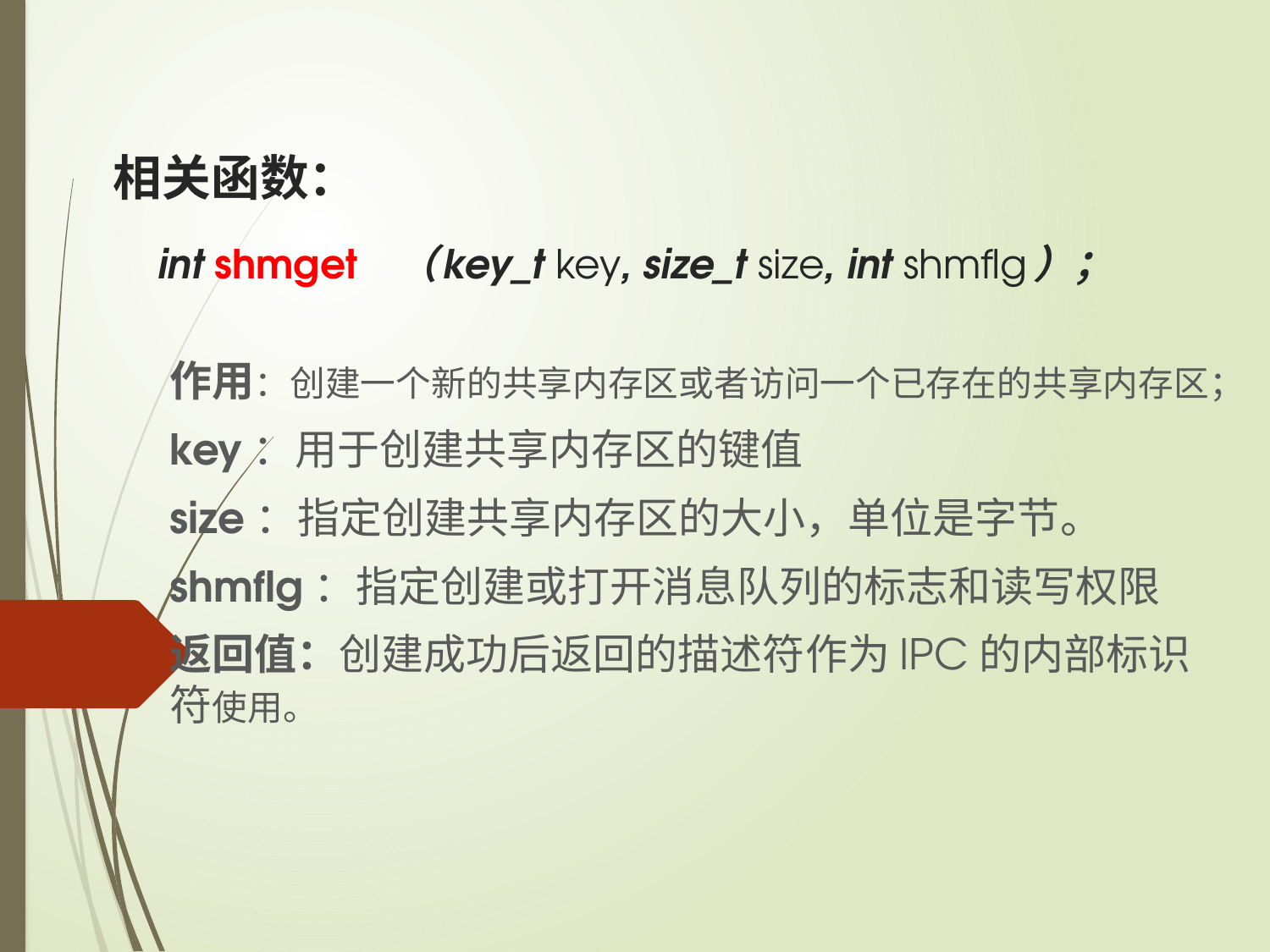

# 相关函数： int shmget   （key_t key, size_t size, int shmflg）；
作用：创建一个新的共享内存区或者访问一个已存在的共享内存区；
key：用于创建共享内存区的键值
size：指定创建共享内存区的大小，单位是字节。
shmflg：指定创建或打开消息队列的标志和读写权限
返回值：创建成功后返回的描述符作为IPC的内部标识符使用。